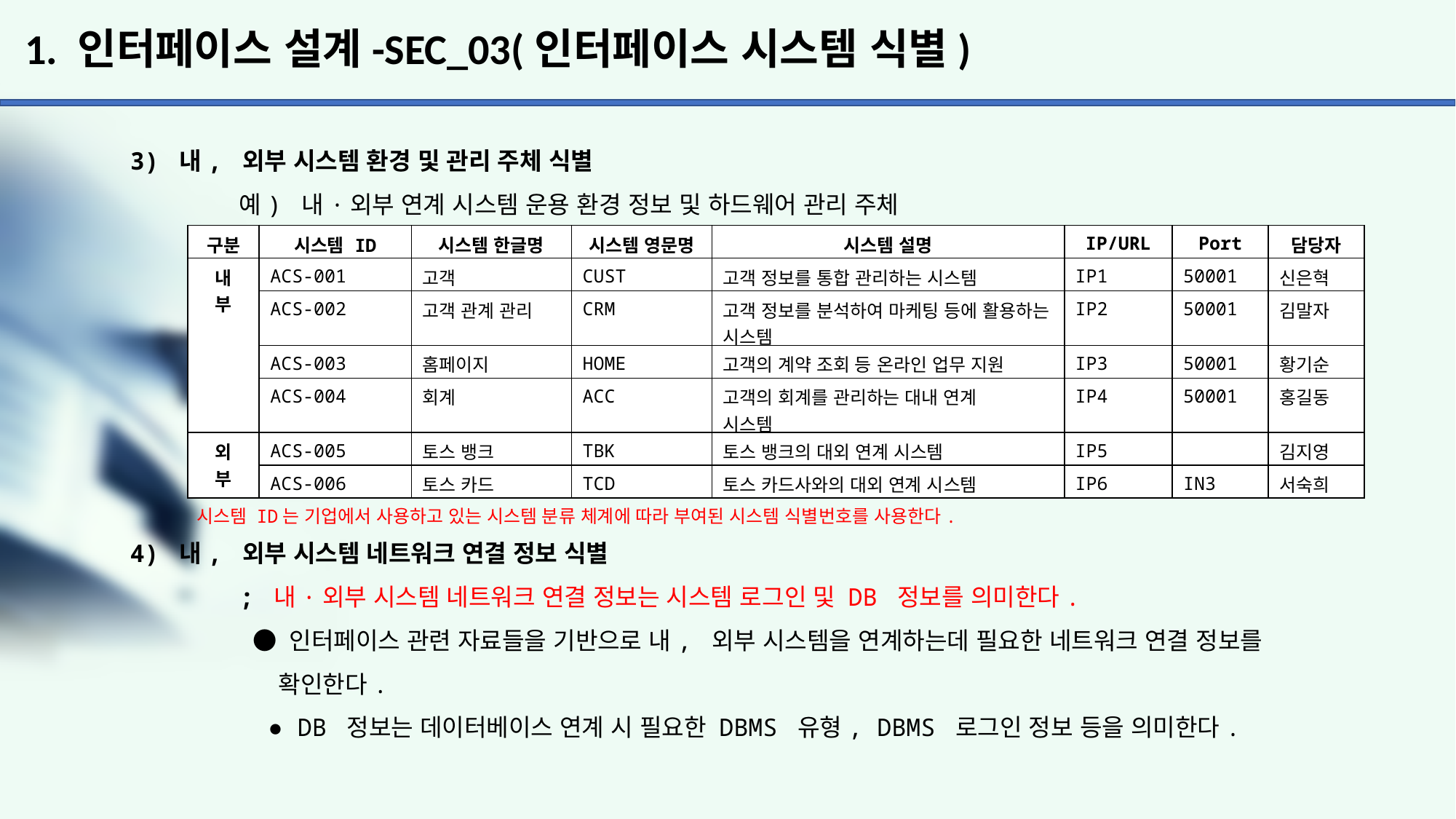

# 1. 인터페이스 설계-SEC_03(인터페이스 시스템 식별)
3) 내, 외부 시스템 환경 및 관리 주체 식별
	예) 내·외부 연계 시스템 운용 환경 정보 및 하드웨어 관리 주체

4) 내, 외부 시스템 네트워크 연결 정보 식별
	; 내·외부 시스템 네트워크 연결 정보는 시스템 로그인 및 DB 정보를 의미한다.
	  ● 인터페이스 관련 자료들을 기반으로 내, 외부 시스템을 연계하는데 필요한 네트워크 연결 정보를
	     확인한다.
	  ● DB 정보는 데이터베이스 연계 시 필요한 DBMS 유형, DBMS 로그인 정보 등을 의미한다.
| 구분 | 시스템 ID | 시스템 한글명 | 시스템 영문명 | 시스템 설명 | IP/URL | Port | 담당자 |
| --- | --- | --- | --- | --- | --- | --- | --- |
| 내 부 | ACS-001 | 고객 | CUST | 고객 정보를 통합 관리하는 시스템 | IP1 | 50001 | 신은혁 |
|  | ACS-002 | 고객 관계 관리 | CRM | 고객 정보를 분석하여 마케팅 등에 활용하는 시스템 | IP2 | 50001 | 김말자 |
|  | ACS-003 | 홈페이지 | HOME | 고객의 계약 조회 등 온라인 업무 지원 | IP3 | 50001 | 황기순 |
|  | ACS-004 | 회계 | ACC | 고객의 회계를 관리하는 대내 연계 시스템 | IP4 | 50001 | 홍길동 |
| 외 부 | ACS-005 | 토스 뱅크 | TBK | 토스 뱅크의 대외 연계 시스템 | IP5 |  | 김지영 |
|  | ACS-006 | 토스 카드 | TCD | 토스 카드사와의 대외 연계 시스템 | IP6 | IN3 | 서숙희 |
시스템 ID는 기업에서 사용하고 있는 시스템 분류 체계에 따라 부여된 시스템 식별번호를 사용한다.